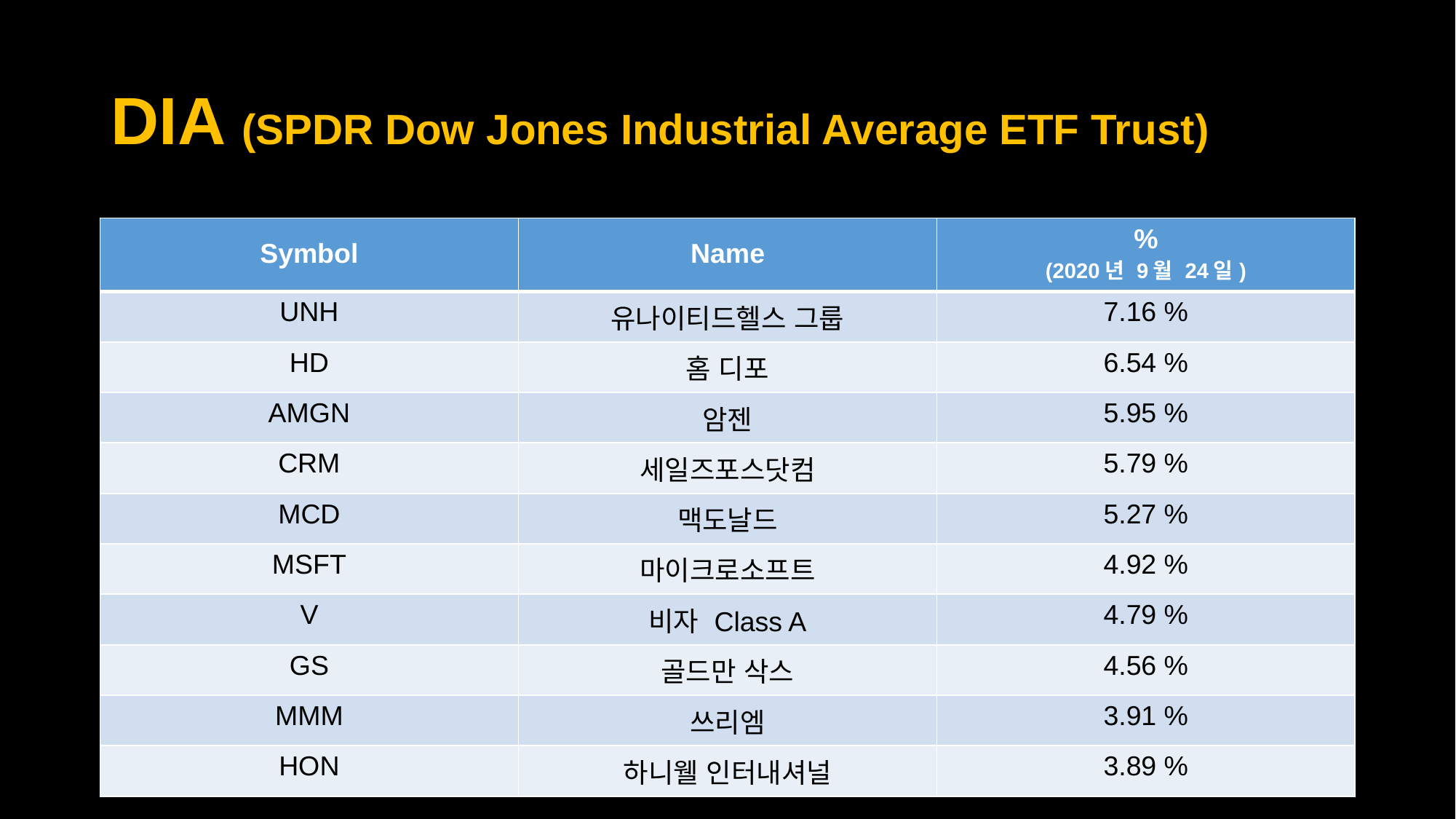

# DIA (SPDR Dow Jones Industrial Average ETF Trust)
| Symbol | Name | % (2020년 9월 24일) |
| --- | --- | --- |
| UNH | 유나이티드헬스 그룹 | 7.16 % |
| HD | 홈 디포 | 6.54 % |
| AMGN | 암젠 | 5.95 % |
| CRM | 세일즈포스닷컴 | 5.79 % |
| MCD | 맥도날드 | 5.27 % |
| MSFT | 마이크로소프트 | 4.92 % |
| V | 비자 Class A | 4.79 % |
| GS | 골드만 삭스 | 4.56 % |
| MMM | 쓰리엠 | 3.91 % |
| HON | 하니웰 인터내셔널 | 3.89 % |